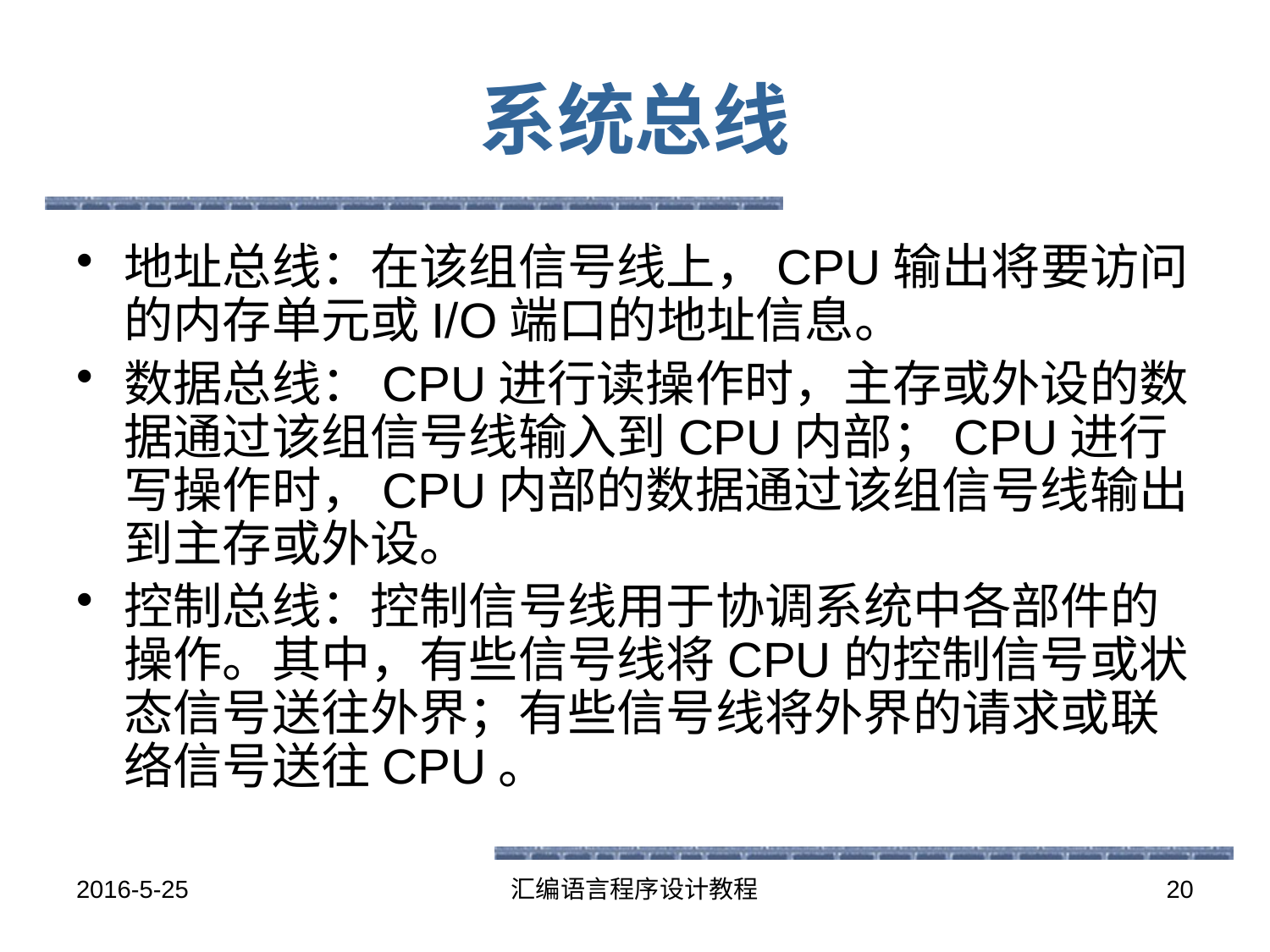

# 系统总线
地址总线：在该组信号线上，CPU输出将要访问的内存单元或I/O端口的地址信息。
数据总线：CPU进行读操作时，主存或外设的数据通过该组信号线输入到CPU内部；CPU进行写操作时，CPU内部的数据通过该组信号线输出到主存或外设。
控制总线：控制信号线用于协调系统中各部件的操作。其中，有些信号线将CPU的控制信号或状态信号送往外界；有些信号线将外界的请求或联络信号送往CPU。
2016-5-25
汇编语言程序设计教程
20